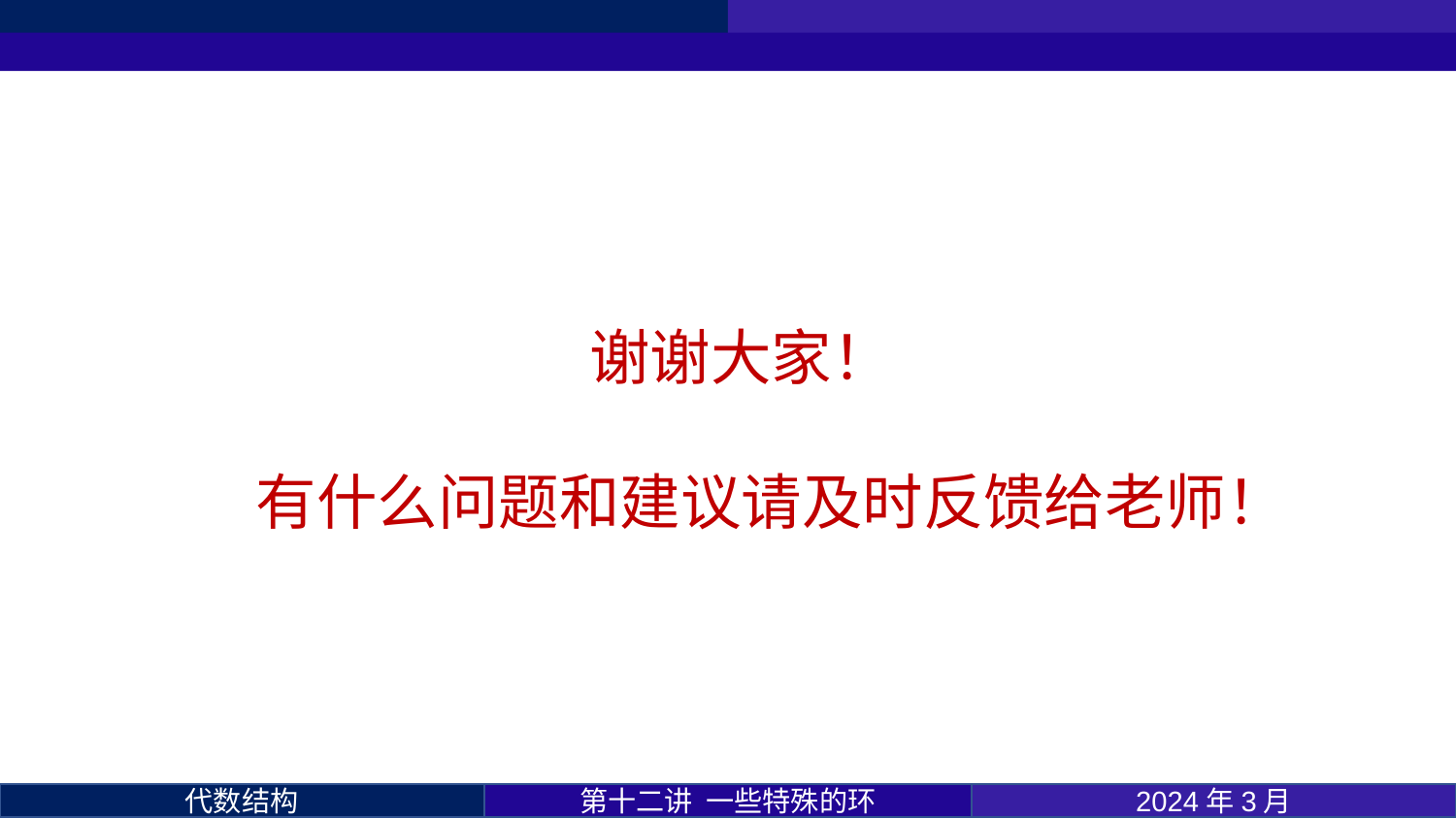

谢谢大家！
有什么问题和建议请及时反馈给老师！
第十二讲  一些特殊的环
2024年3月
代数结构